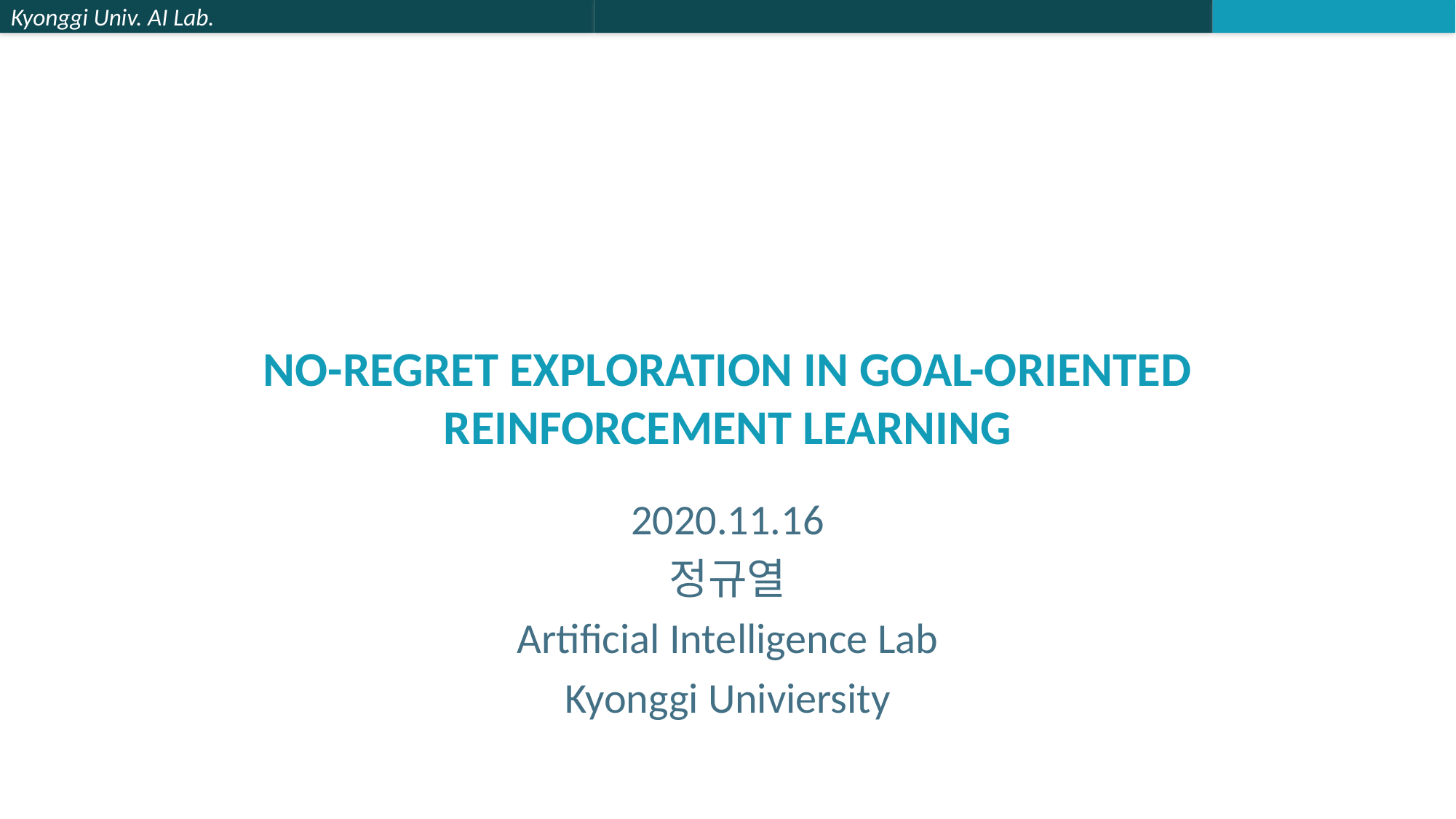

# No-Regret Exploration in Goal-Oriented Reinforcement Learning
2020.11.16
정규열
Artificial Intelligence Lab
Kyonggi Univiersity